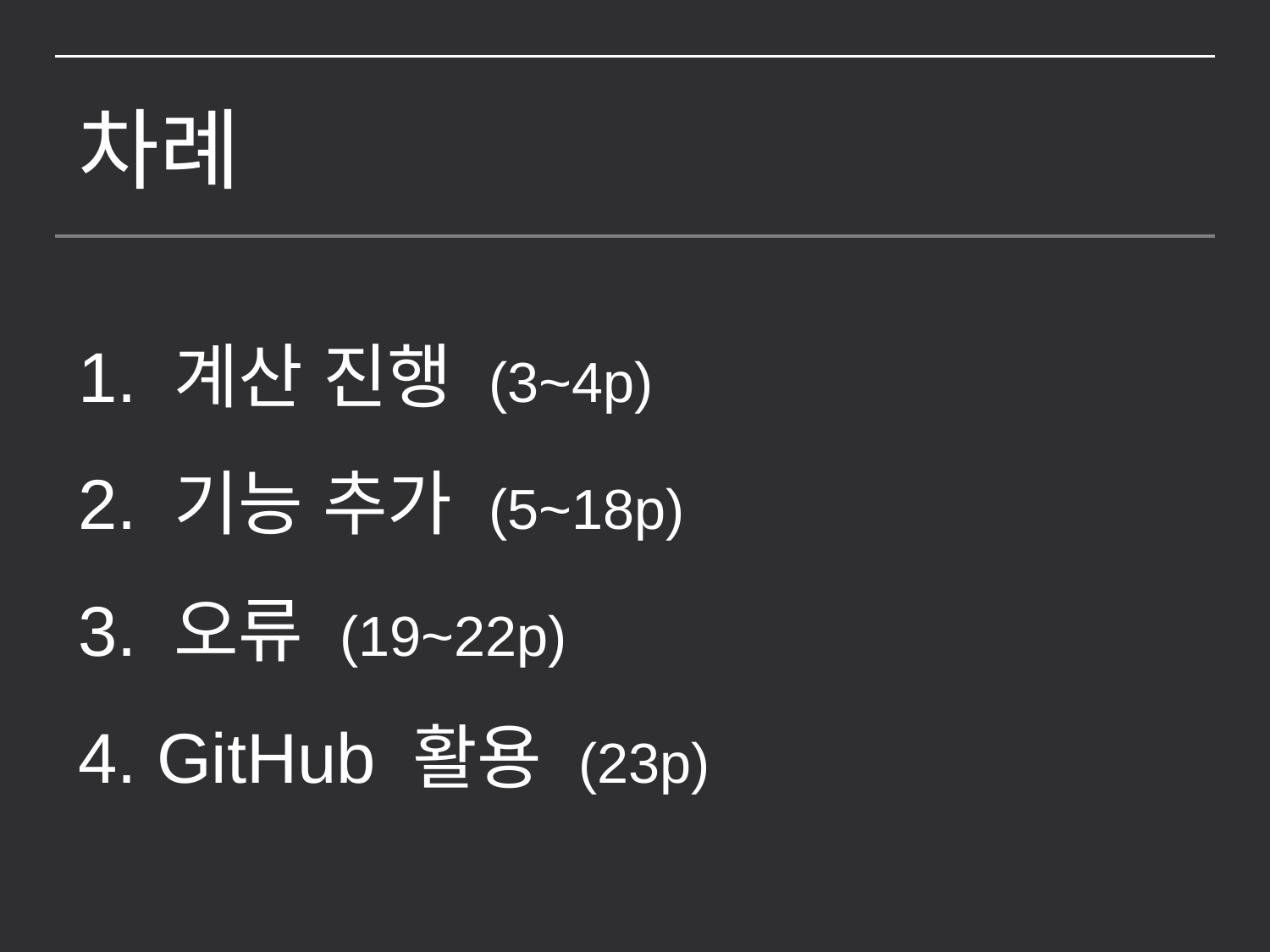

차례
1. 계산 진행 (3~4p)
2. 기능 추가 (5~18p)
3. 오류 (19~22p)
4. GitHub 활용 (23p)